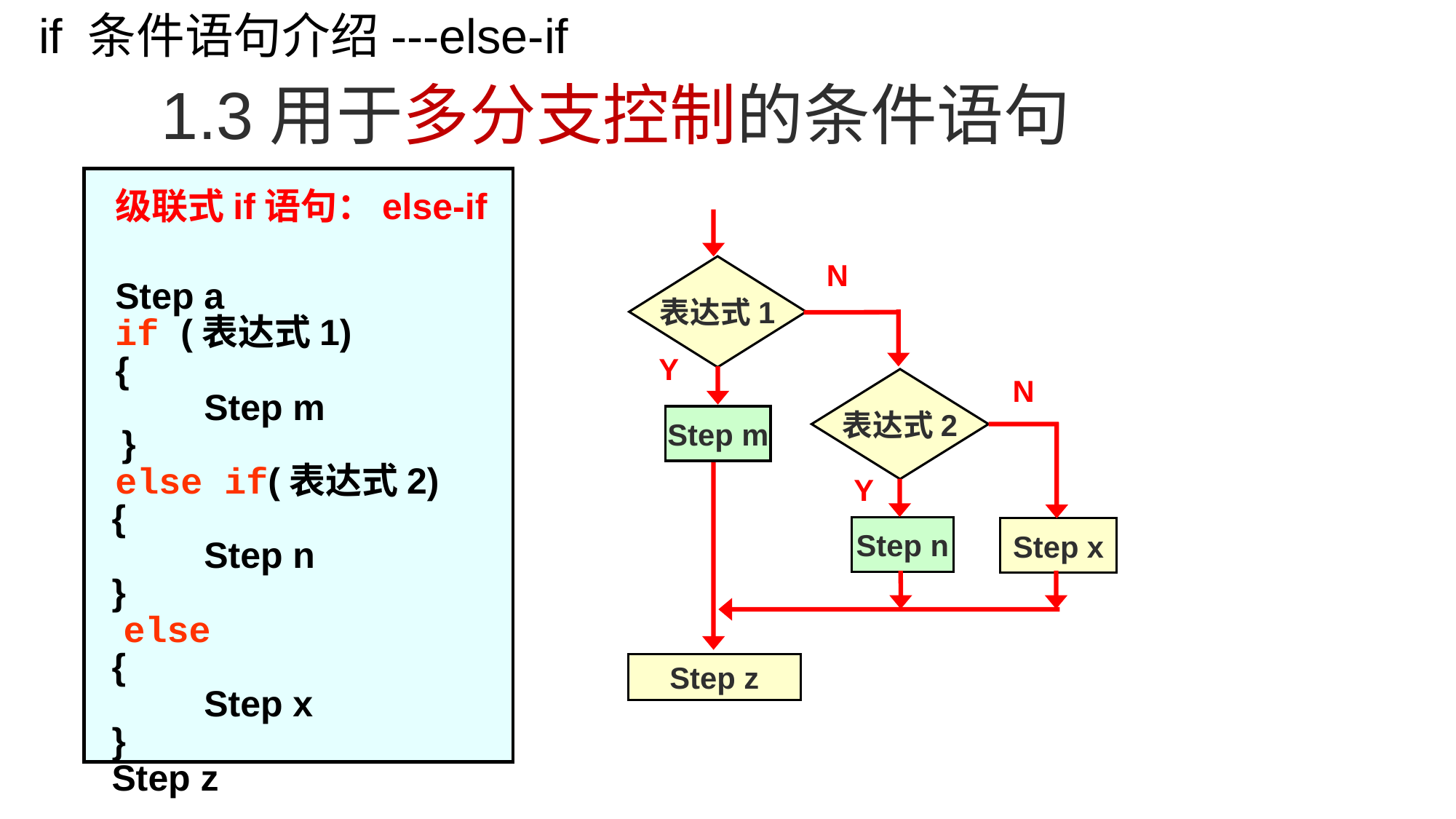

if 条件语句介绍---else-if
1.3用于多分支控制的条件语句
级联式if语句：else-if

Step a
if (表达式1)
{
	Step m
  }
else if(表达式2)
 {
	Step n
 }
 else
 {
	Step x
 }
 Step z

N
表达式1

Y

表达式2
N
Step m

Y

Step n
Step x

Step z